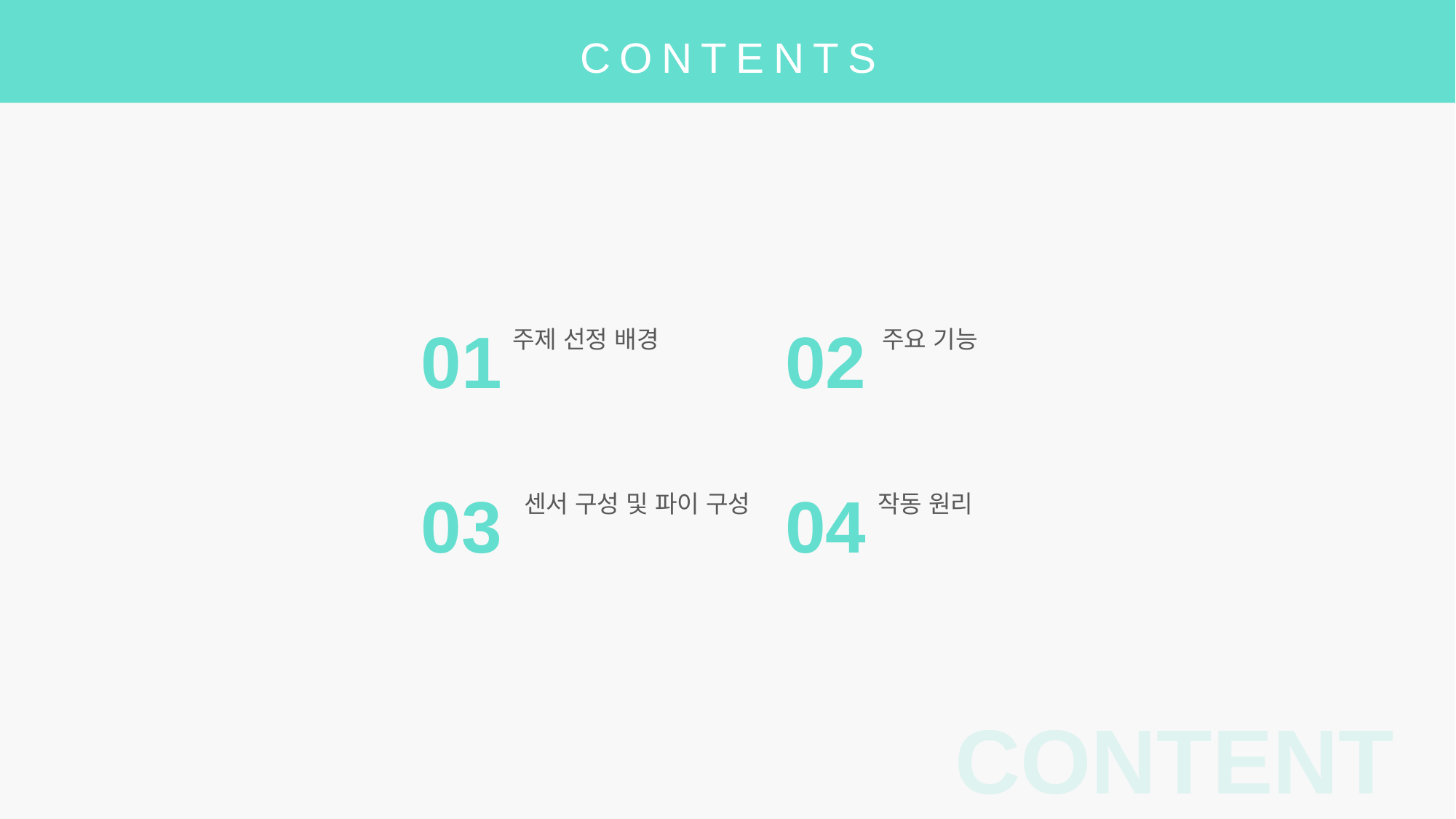

CONTENTS
01
주제 선정 배경
02
주요 기능
03
센서 구성 및 파이 구성
04
작동 원리
CONTENTS